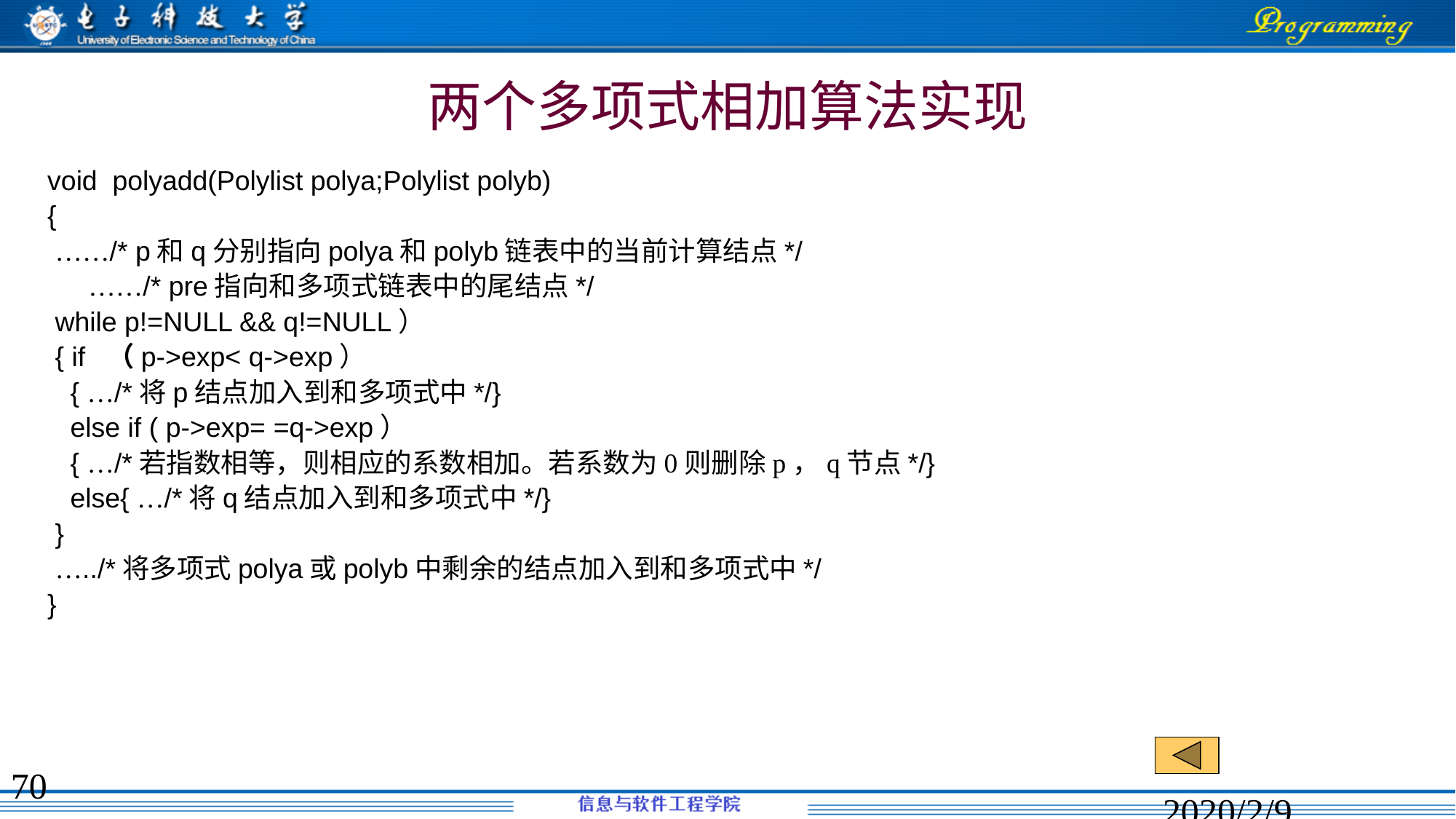

# 两个多项式相加算法实现
void  polyadd(Polylist polya;Polylist polyb)
{
 ……/* p和q分别指向polya和polyb链表中的当前计算结点*/
	……/* pre指向和多项式链表中的尾结点*/
 while p!=NULL && q!=NULL）
 { if  （p->exp< q->exp）
   { …/*将p结点加入到和多项式中*/}
   else if ( p->exp= =q->exp）
   { …/*若指数相等，则相应的系数相加。若系数为0则删除p，q节点*/}
   else{ …/*将q结点加入到和多项式中*/}
 }
 …../*将多项式polya或polyb中剩余的结点加入到和多项式中*/
}

70
2020/2/9